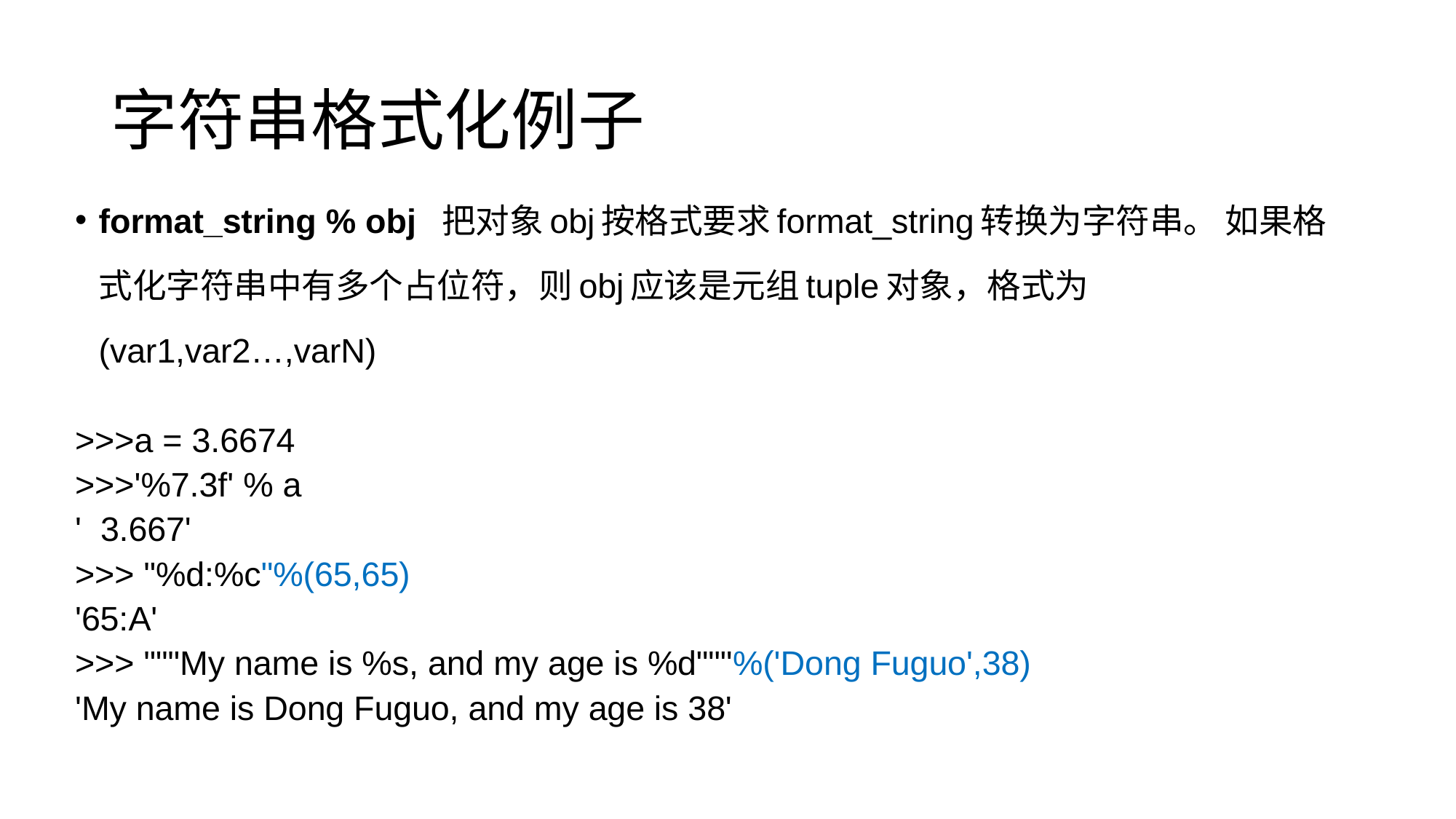

# 字符串格式化例子
format_string % obj  把对象obj按格式要求format_string转换为字符串。 如果格式化字符串中有多个占位符，则obj应该是元组tuple对象，格式为(var1,var2…,varN)

>>>a = 3.6674
>>>'%7.3f' % a
'  3.667'
>>> "%d:%c"%(65,65)
'65:A'
>>> """My name is %s, and my age is %d"""%('Dong Fuguo',38)
'My name is Dong Fuguo, and my age is 38'